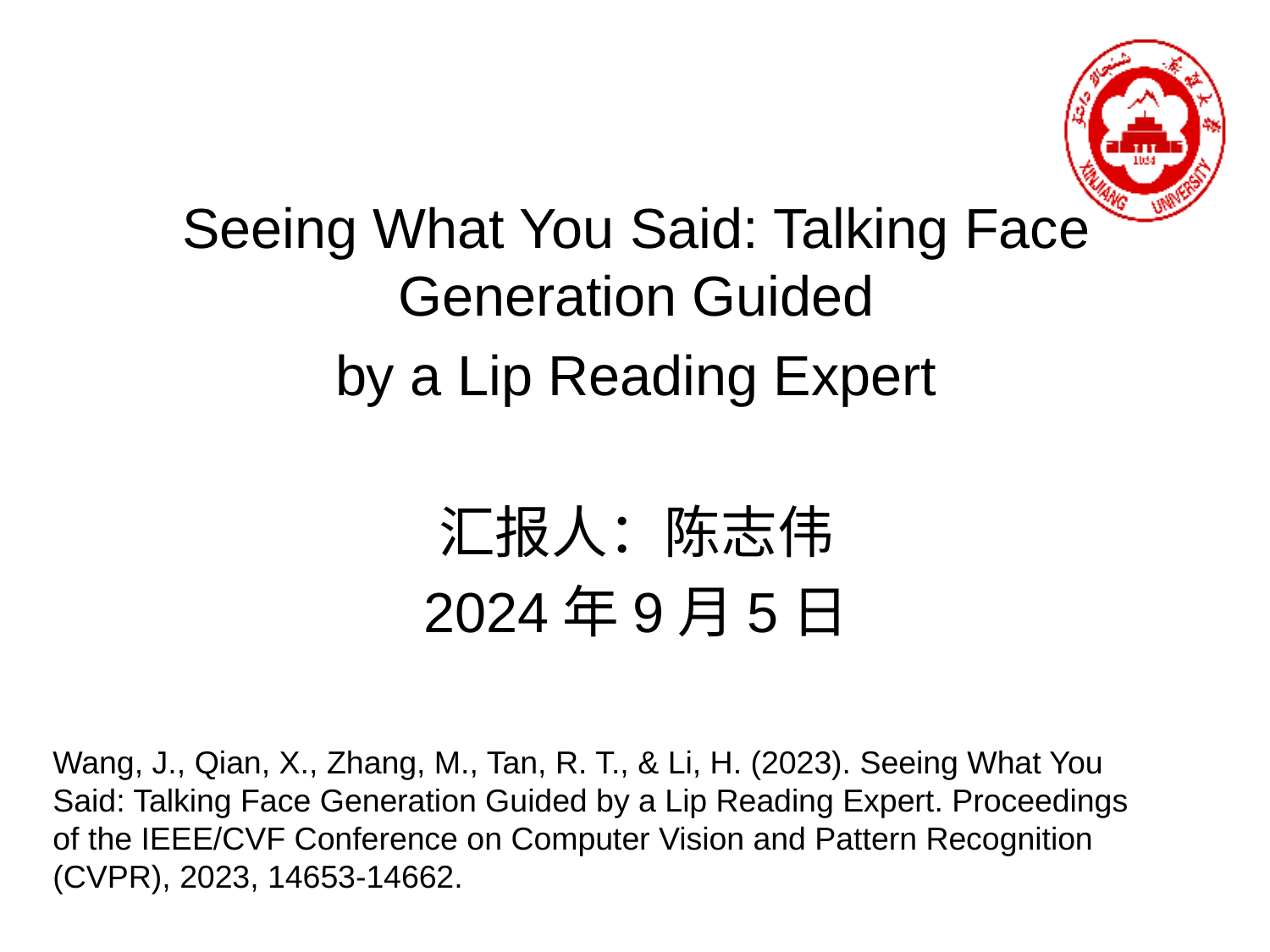

Seeing What You Said: Talking Face Generation Guided
by a Lip Reading Expert

汇报人：陈志伟
2024年9月5日
Wang, J., Qian, X., Zhang, M., Tan, R. T., & Li, H. (2023). Seeing What You Said: Talking Face Generation Guided by a Lip Reading Expert. Proceedings of the IEEE/CVF Conference on Computer Vision and Pattern Recognition (CVPR), 2023, 14653-14662.